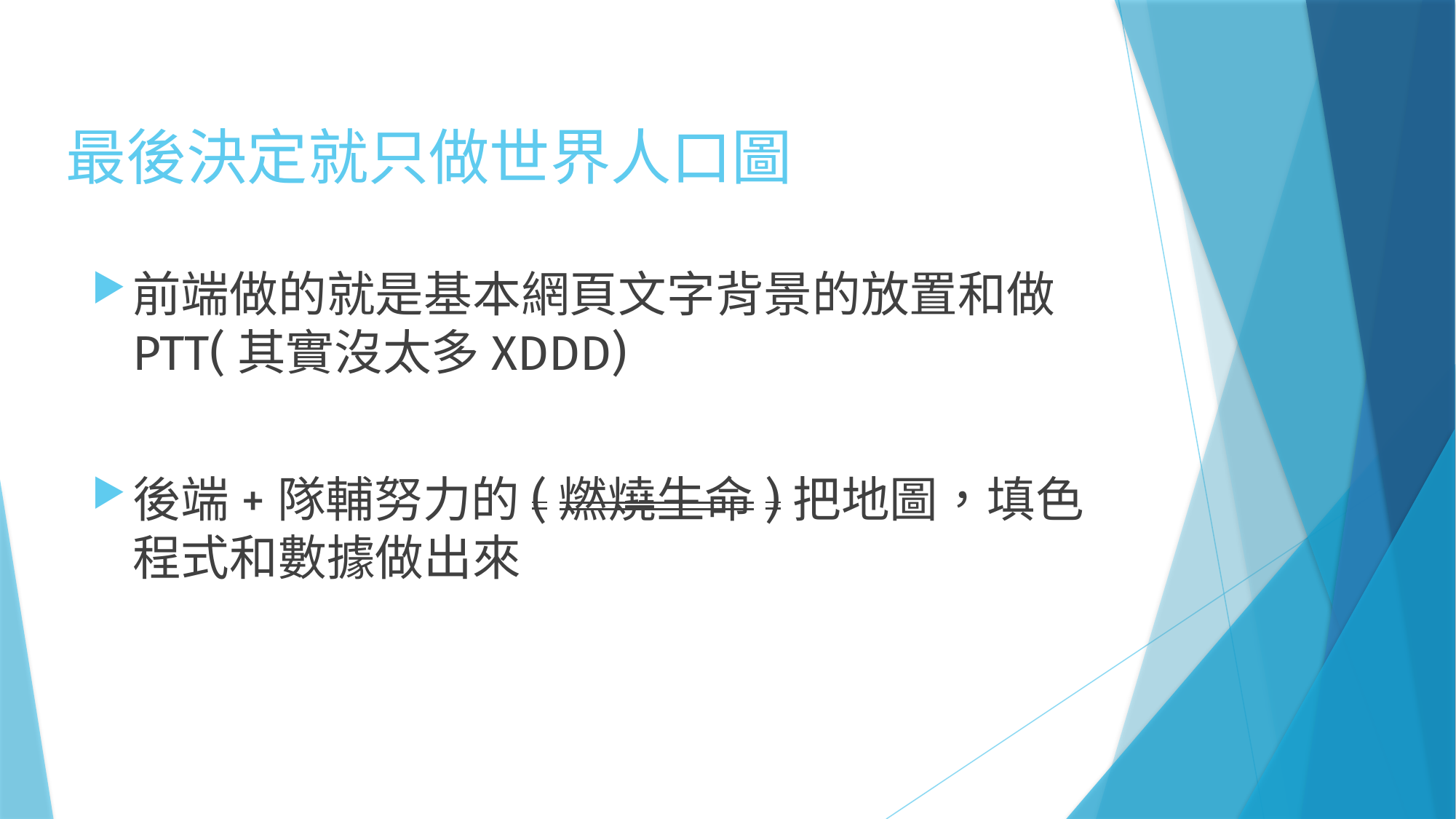

# 最後決定就只做世界人口圖
前端做的就是基本網頁文字背景的放置和做PTT(其實沒太多XDDD)

後端+隊輔努力的(燃燒生命)把地圖，填色程式和數據做出來